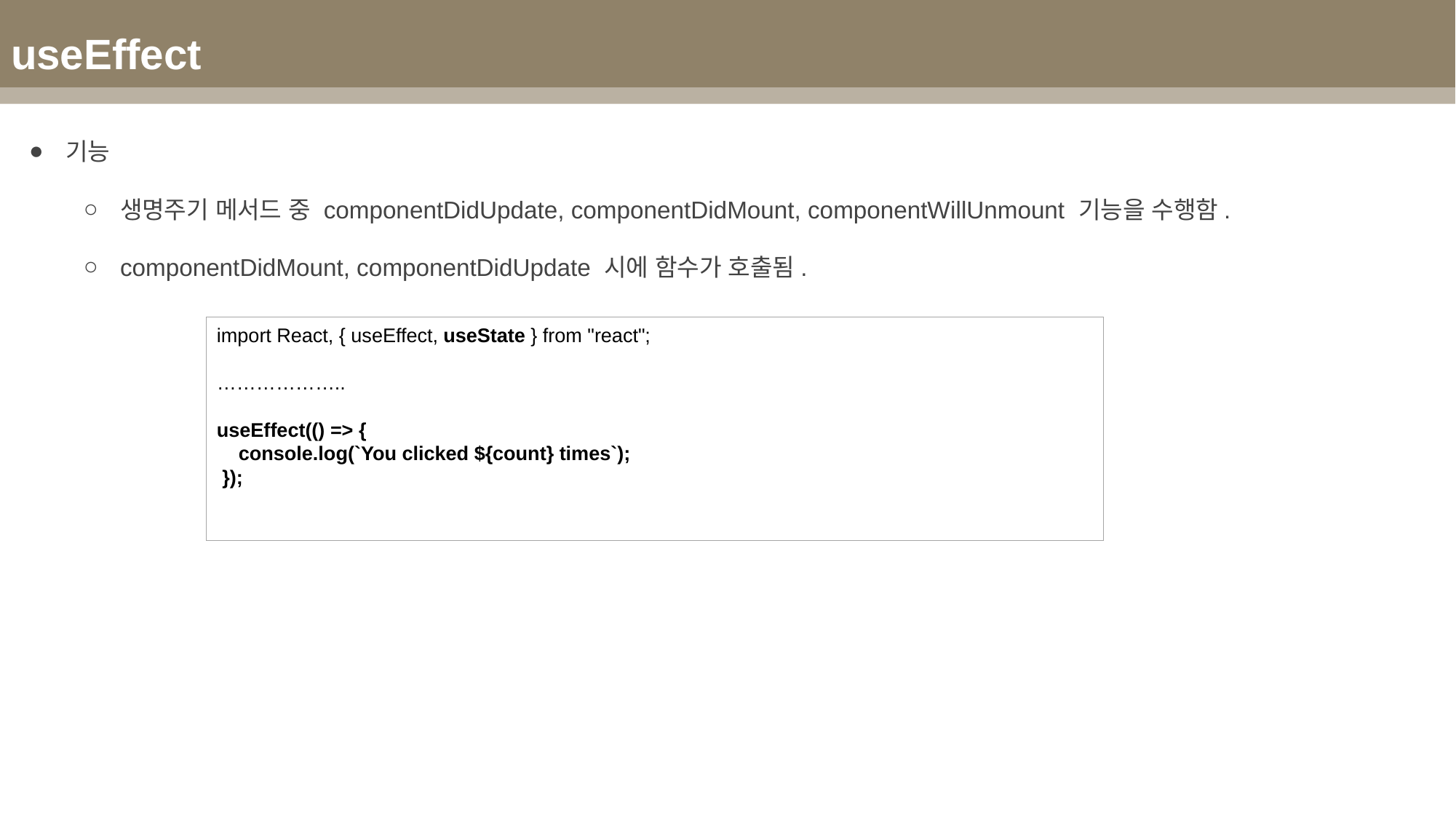

useEffect
기능
생명주기 메서드 중 componentDidUpdate, componentDidMount, componentWillUnmount 기능을 수행함.
componentDidMount, componentDidUpdate 시에 함수가 호출됨.
import React, { useEffect, useState } from "react";

………………..

useEffect(() => {
    console.log(`You clicked ${count} times`);
 });